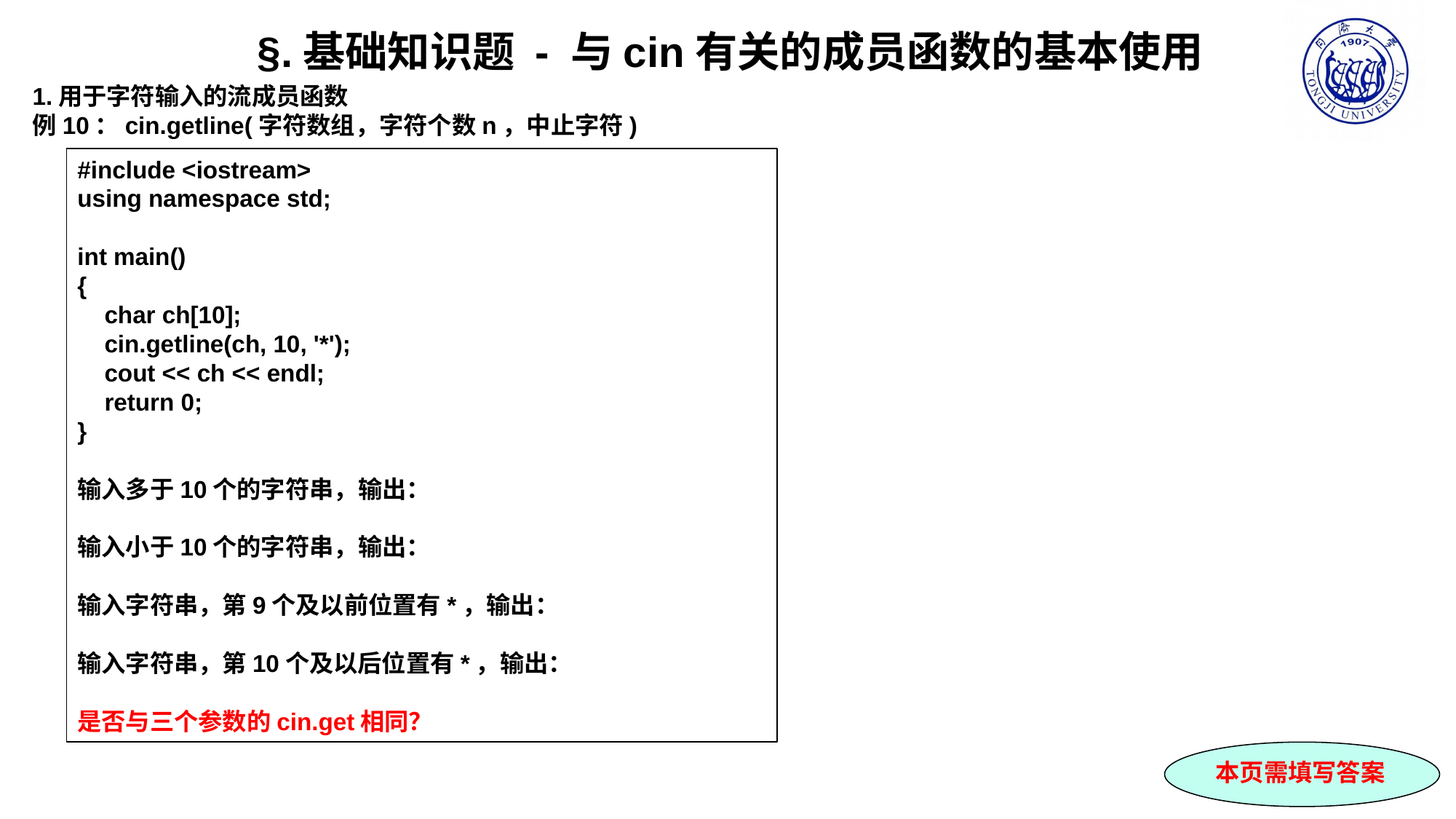

§.基础知识题 - 与cin有关的成员函数的基本使用
1.用于字符输入的流成员函数
例10：cin.getline(字符数组，字符个数n，中止字符)
#include <iostream>
using namespace std;

int main()
{
    char ch[10];
    cin.getline(ch, 10, '*');
    cout << ch << endl;
    return 0;
}

输入多于10个的字符串，输出：

输入小于10个的字符串，输出：

输入字符串，第9个及以前位置有*，输出：

输入字符串，第10个及以后位置有*，输出：

是否与三个参数的cin.get相同？
本页需填写答案